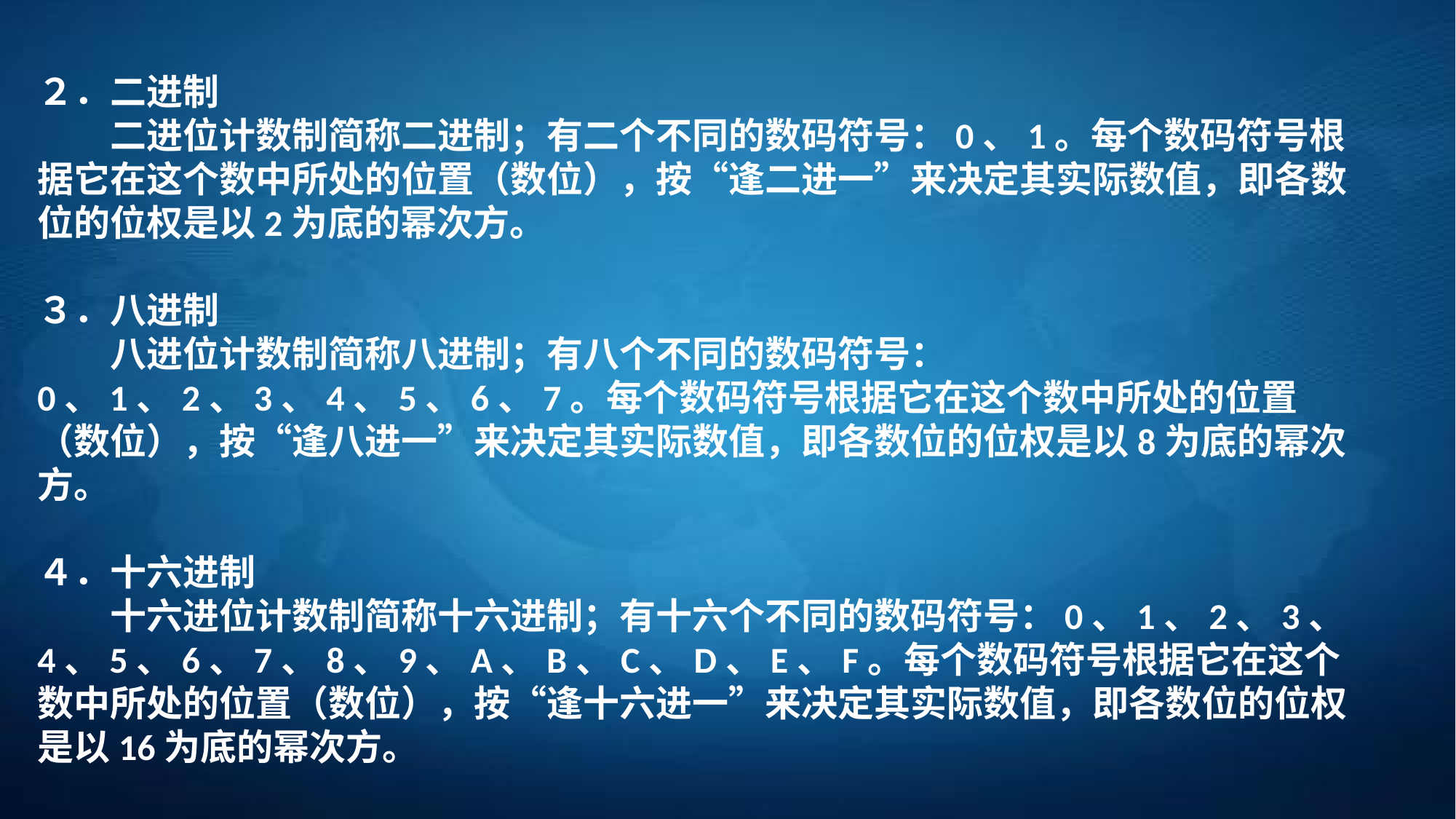

２．二进制
　　二进位计数制简称二进制；有二个不同的数码符号：0、1。每个数码符号根据它在这个数中所处的位置（数位），按“逢二进一”来决定其实际数值，即各数位的位权是以2为底的幂次方。

３．八进制
　　八进位计数制简称八进制；有八个不同的数码符号：0、1、2、3、4、5、6、7。每个数码符号根据它在这个数中所处的位置（数位），按“逢八进一”来决定其实际数值，即各数位的位权是以8为底的幂次方。

４．十六进制
　　十六进位计数制简称十六进制；有十六个不同的数码符号：0、1、2、3、4、5、6、7、8、9、A、B、C、D、E、F。每个数码符号根据它在这个数中所处的位置（数位），按“逢十六进一”来决定其实际数值，即各数位的位权是以16为底的幂次方。